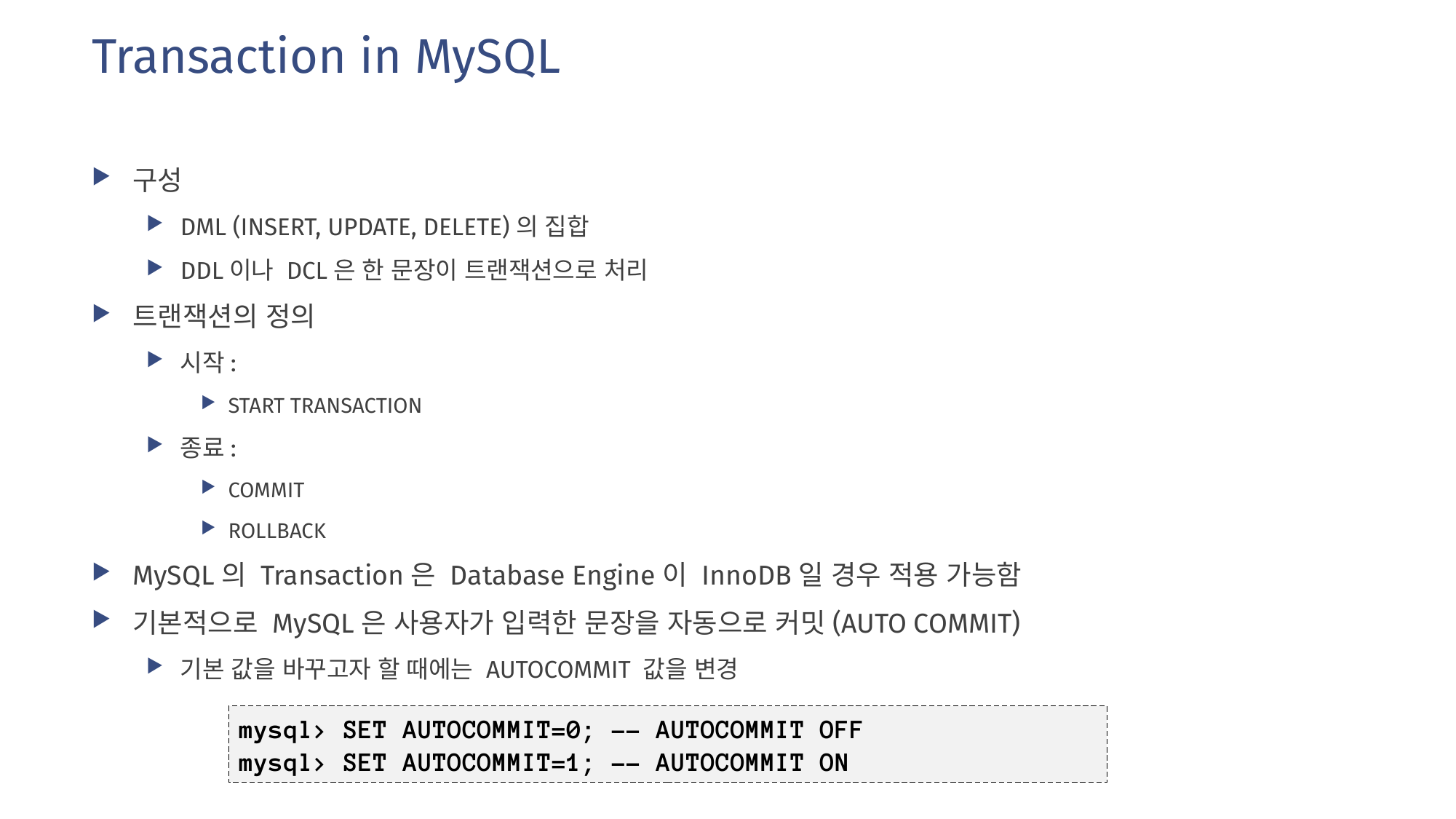

# Transaction in MySQL
구성
DML (INSERT, UPDATE, DELETE)의 집합
DDL이나 DCL은 한 문장이 트랜잭션으로 처리
트랜잭션의 정의
시작:
START TRANSACTION
종료:
COMMIT
ROLLBACK
MySQL의 Transaction은 Database Engine이 InnoDB일 경우 적용 가능함
기본적으로 MySQL은 사용자가 입력한 문장을 자동으로 커밋(AUTO COMMIT)
기본 값을 바꾸고자 할 때에는 AUTOCOMMIT 값을 변경
mysql> SET AUTOCOMMIT=0; -- AUTOCOMMIT OFF
mysql> SET AUTOCOMMIT=1; -- AUTOCOMMIT ON